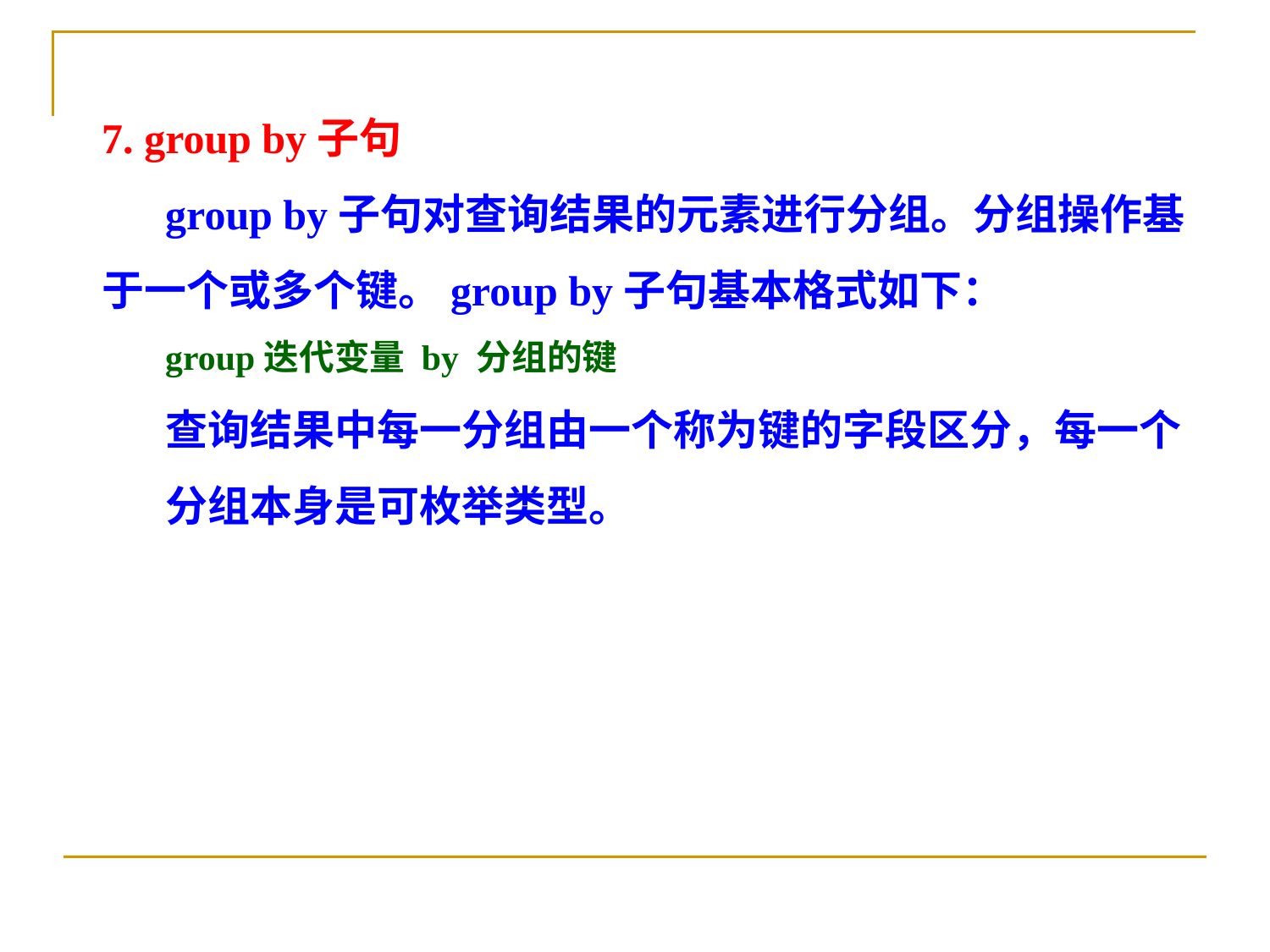

7. group by子句
      group by子句对查询结果的元素进行分组。分组操作基于一个或多个键。group by子句基本格式如下：
group迭代变量 by 分组的键
查询结果中每一分组由一个称为键的字段区分，每一个分组本身是可枚举类型。